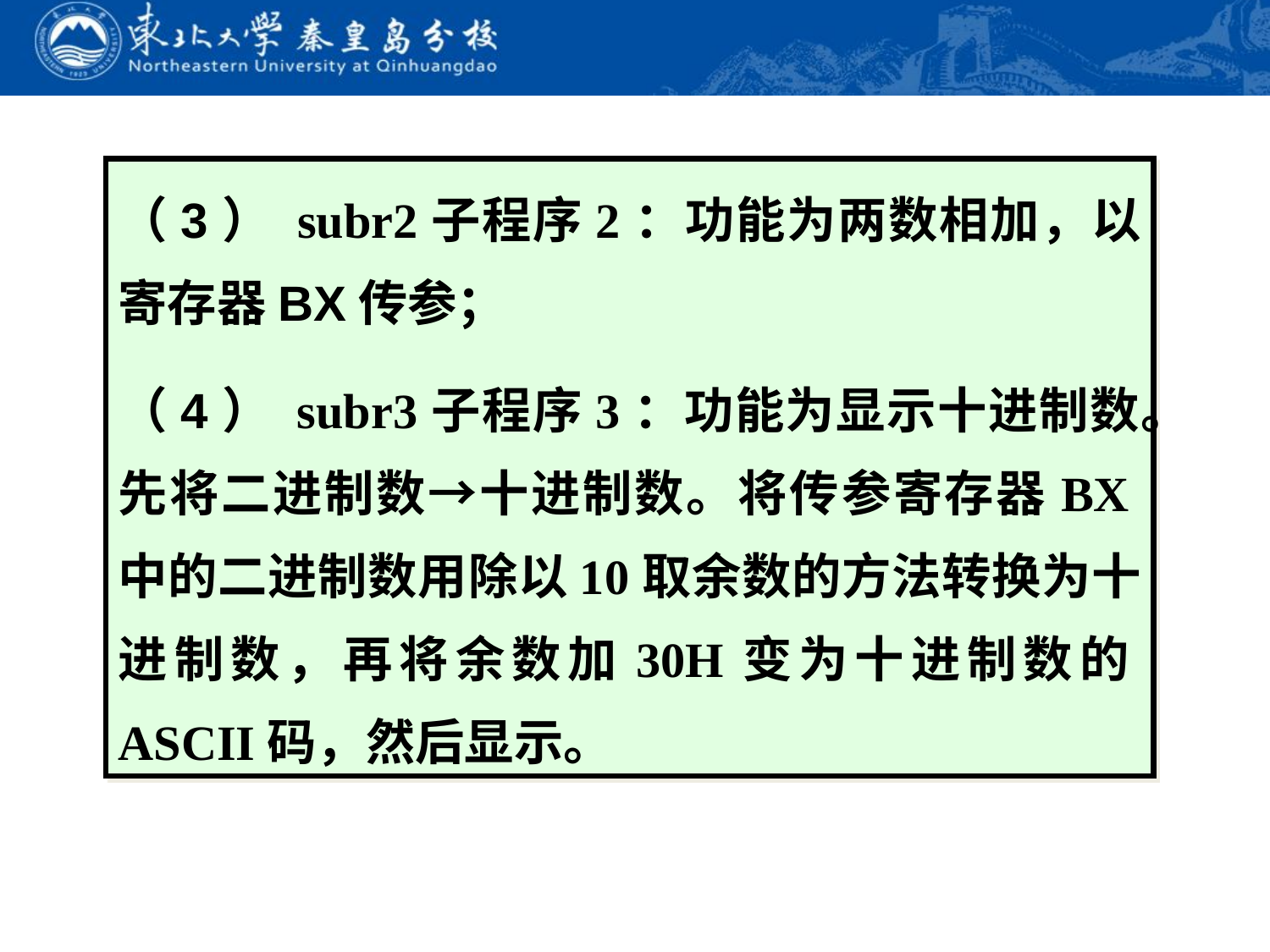

（3） subr2子程序2：功能为两数相加，以寄存器BX传参；
（4） subr3子程序3：功能为显示十进制数。先将二进制数→十进制数。将传参寄存器BX中的二进制数用除以10取余数的方法转换为十进制数，再将余数加30H变为十进制数的ASCII码，然后显示。